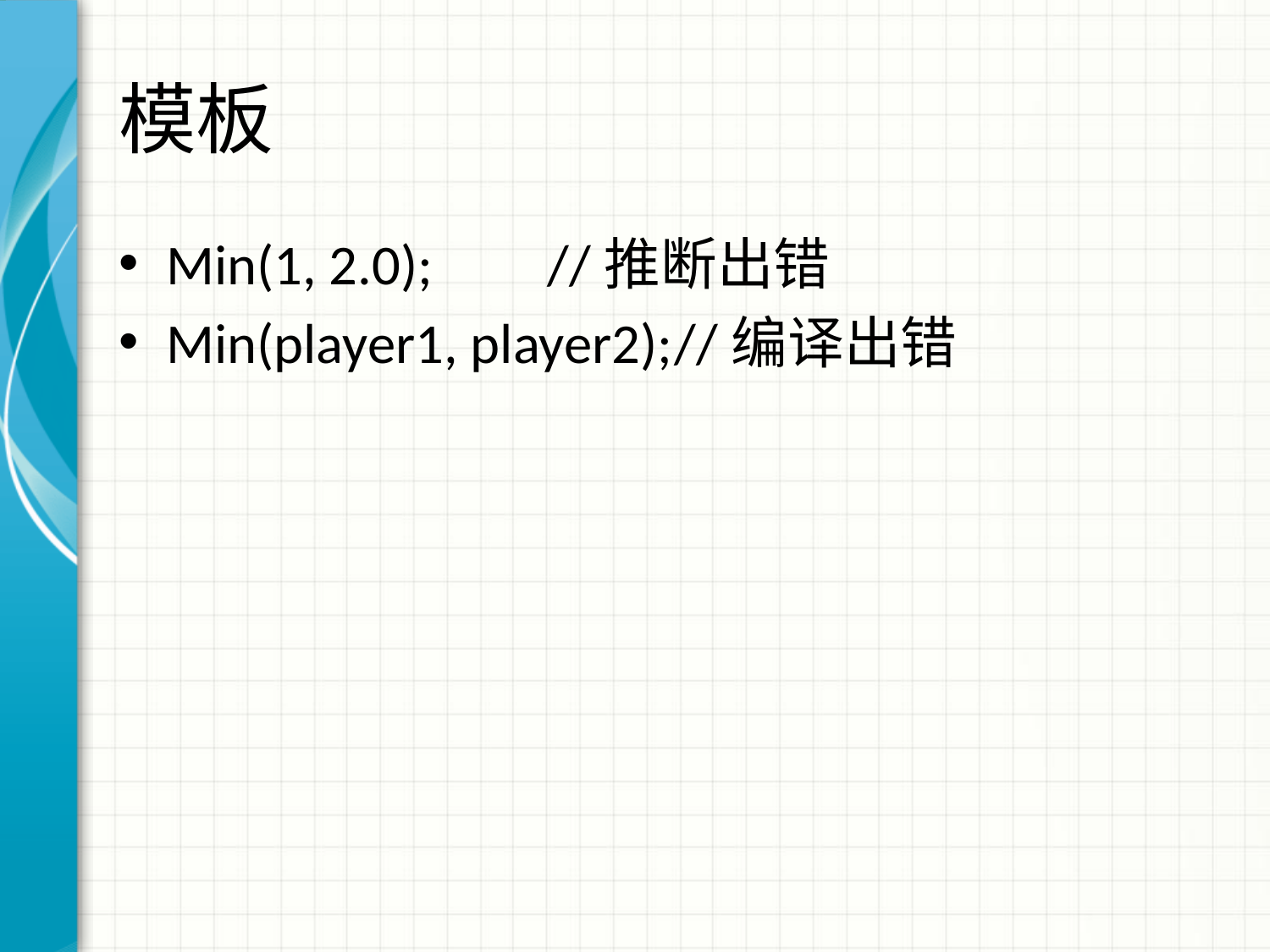

# 模板
Min(1, 2.0);	//推断出错
Min(player1, player2);	//编译出错